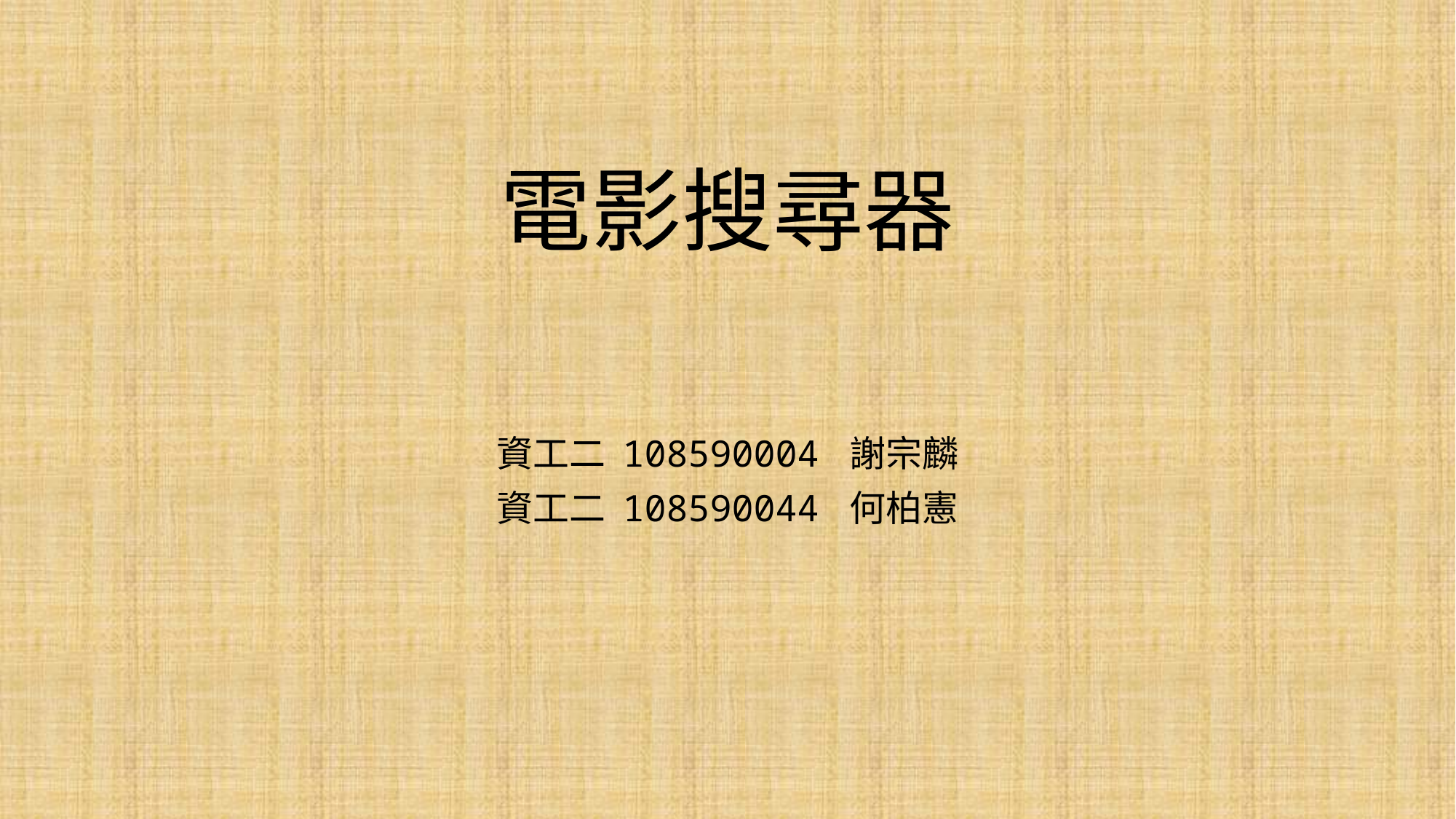

# 電影搜尋器
資工二 108590004 謝宗麟
資工二 108590044 何柏憲